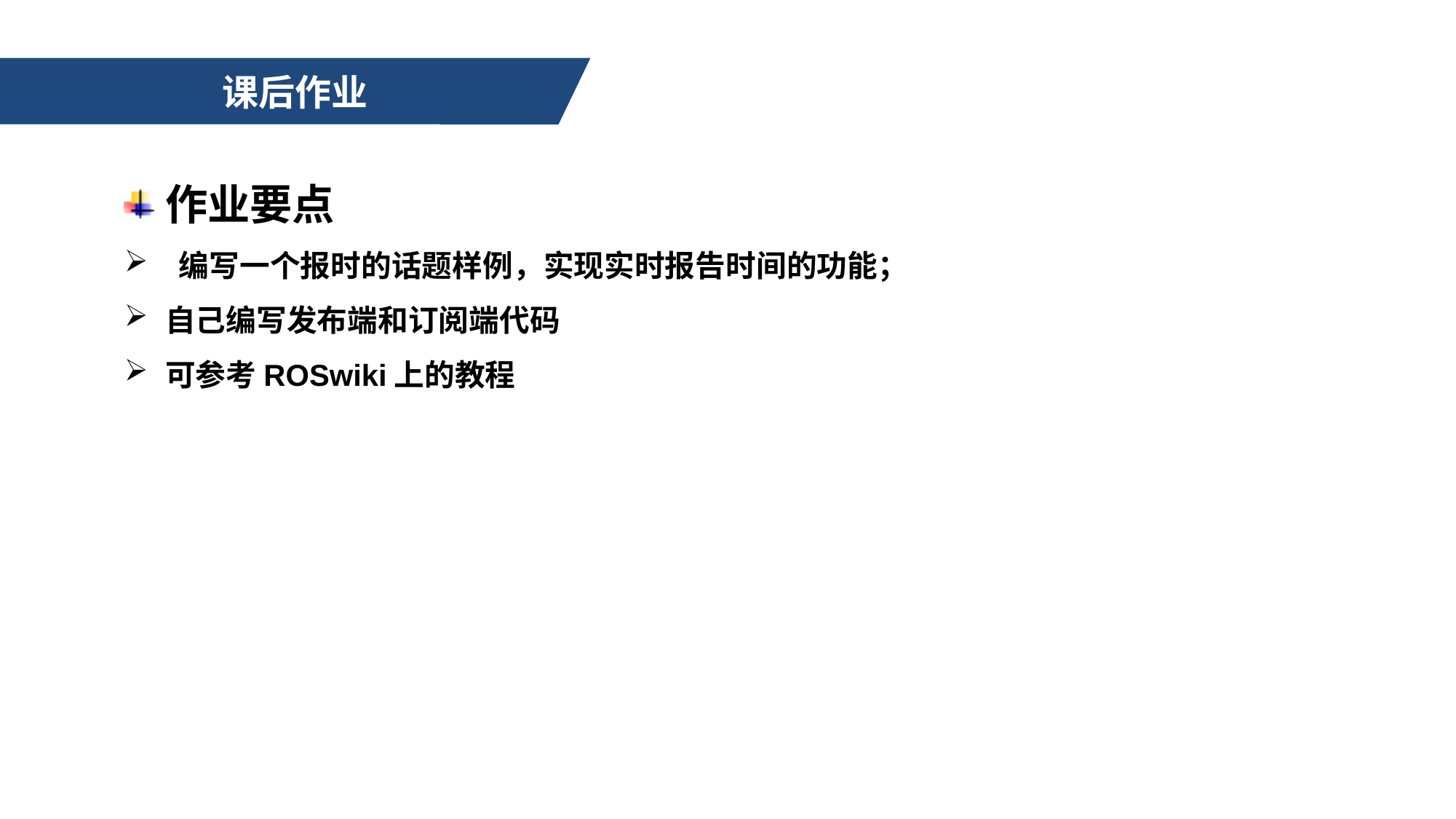

课后作业
作业要点
编写一个报时的话题样例，实现实时报告时间的功能；
自己编写发布端和订阅端代码
可参考ROSwiki上的教程